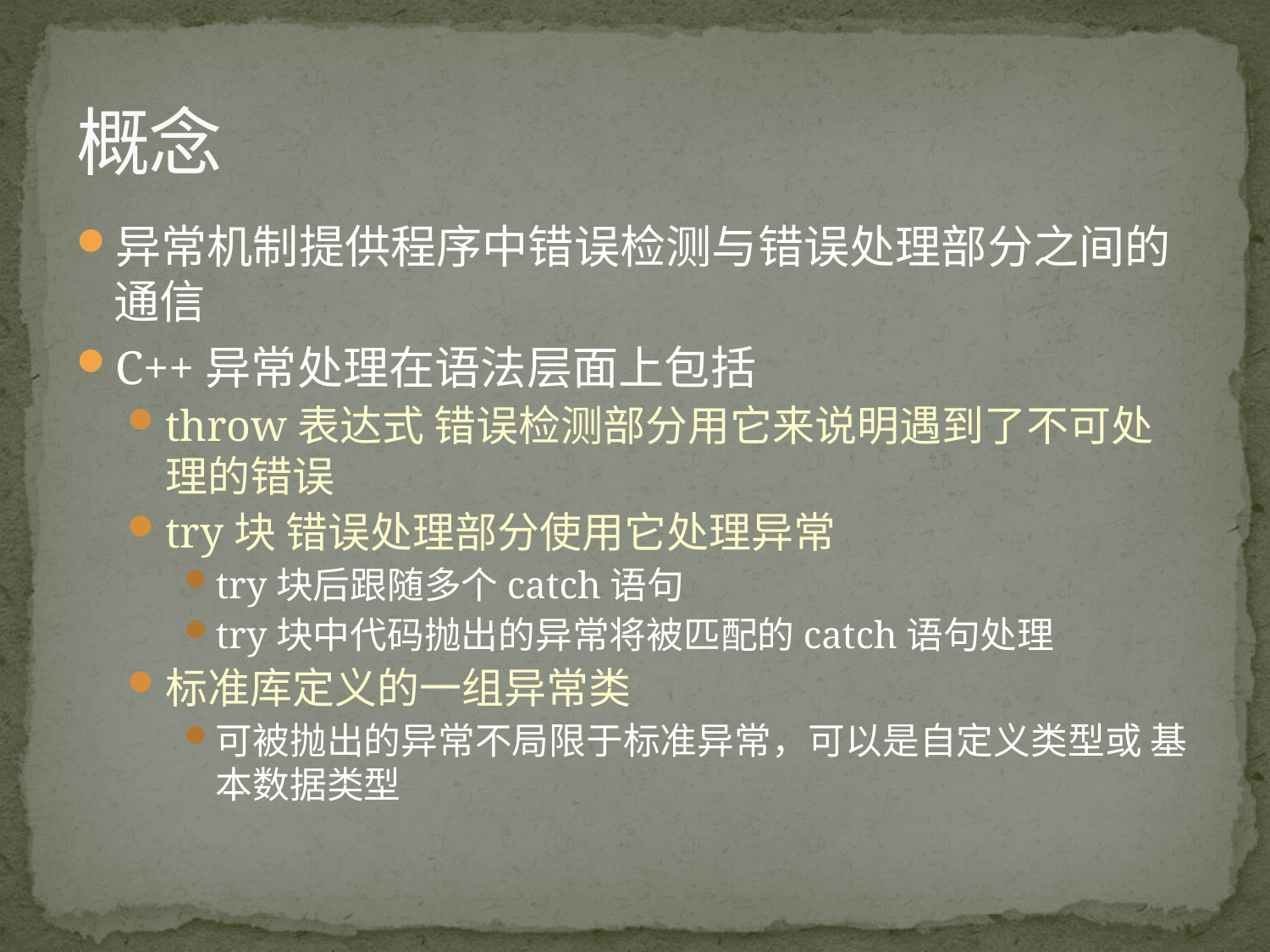

# 概念
异常机制提供程序中错误检测与错误处理部分之间的通信
C++异常处理在语法层面上包括
throw表达式 错误检测部分用它来说明遇到了不可处理的错误
try块 错误处理部分使用它处理异常
try块后跟随多个catch语句
try块中代码抛出的异常将被匹配的catch语句处理
标准库定义的一组异常类
可被抛出的异常不局限于标准异常，可以是自定义类型或 基本数据类型